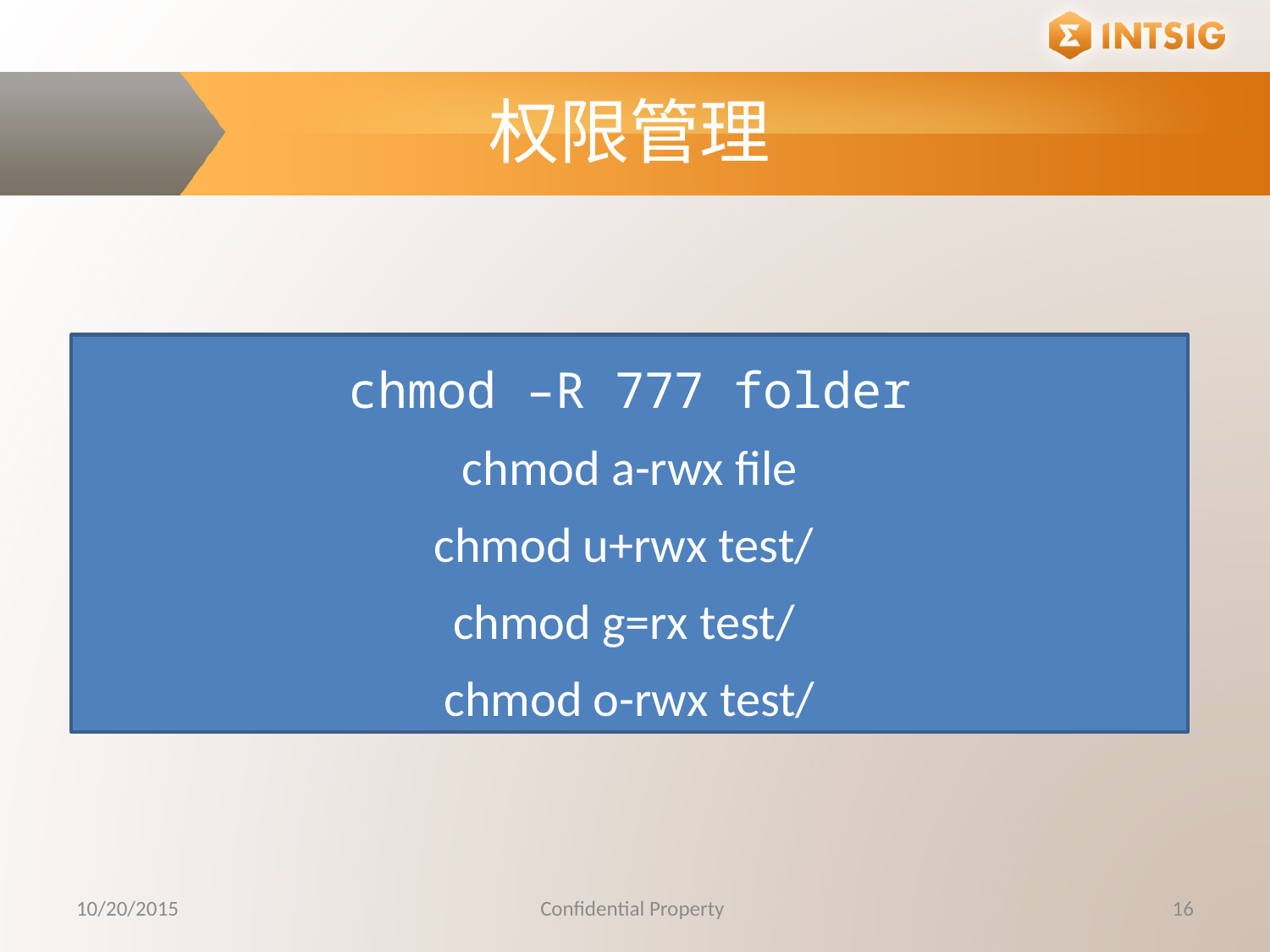

权限管理
chmod –R 777 folder
chmod a-rwx file
chmod u+rwx test/
chmod g=rx test/
chmod o-rwx test/
10/20/2015
Confidential Property
16